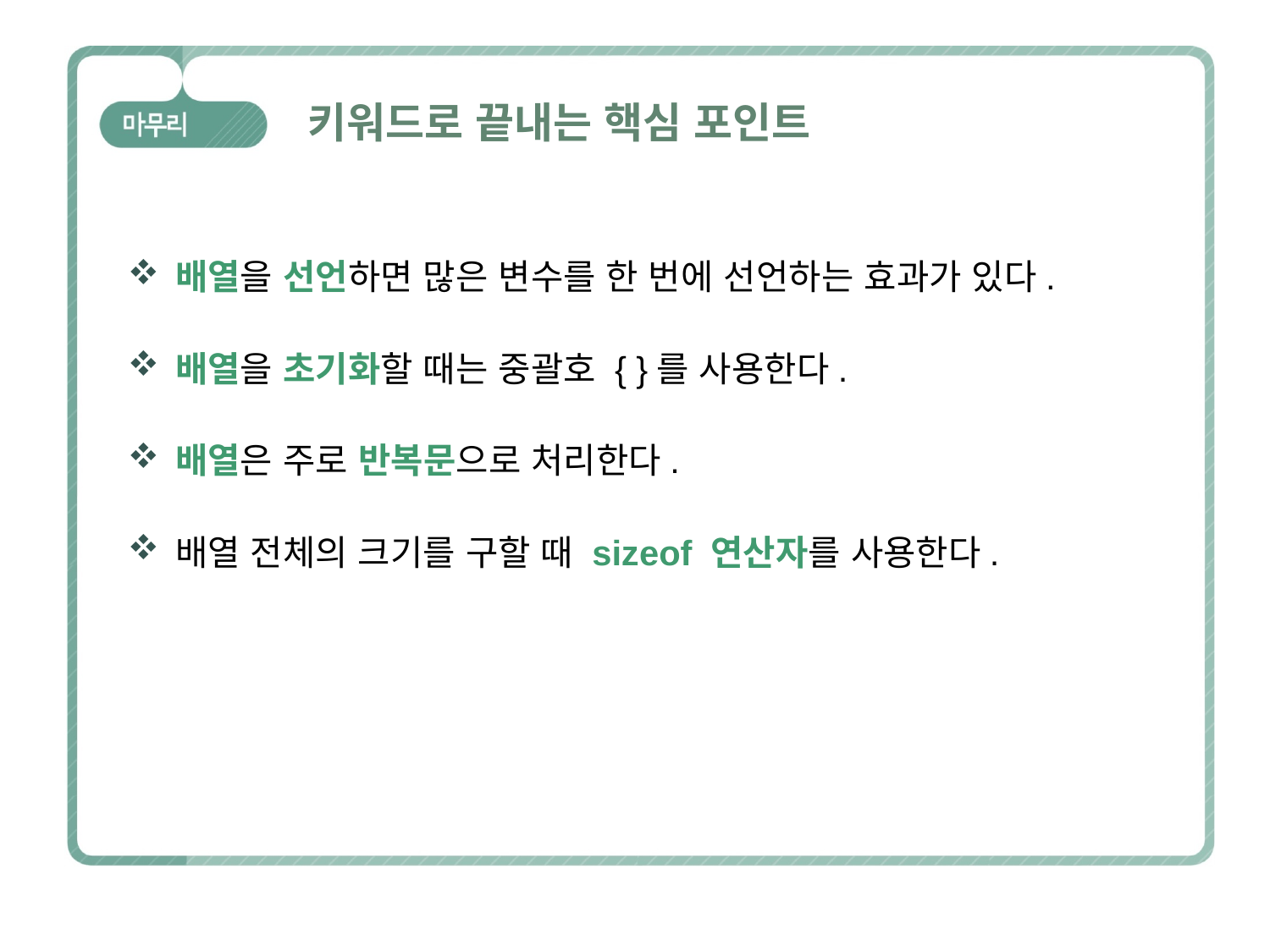

# 키워드로 끝내는 핵심 포인트
배열을 선언하면 많은 변수를 한 번에 선언하는 효과가 있다.
배열을 초기화할 때는 중괄호 { }를 사용한다.
배열은 주로 반복문으로 처리한다.
배열 전체의 크기를 구할 때 sizeof 연산자를 사용한다.